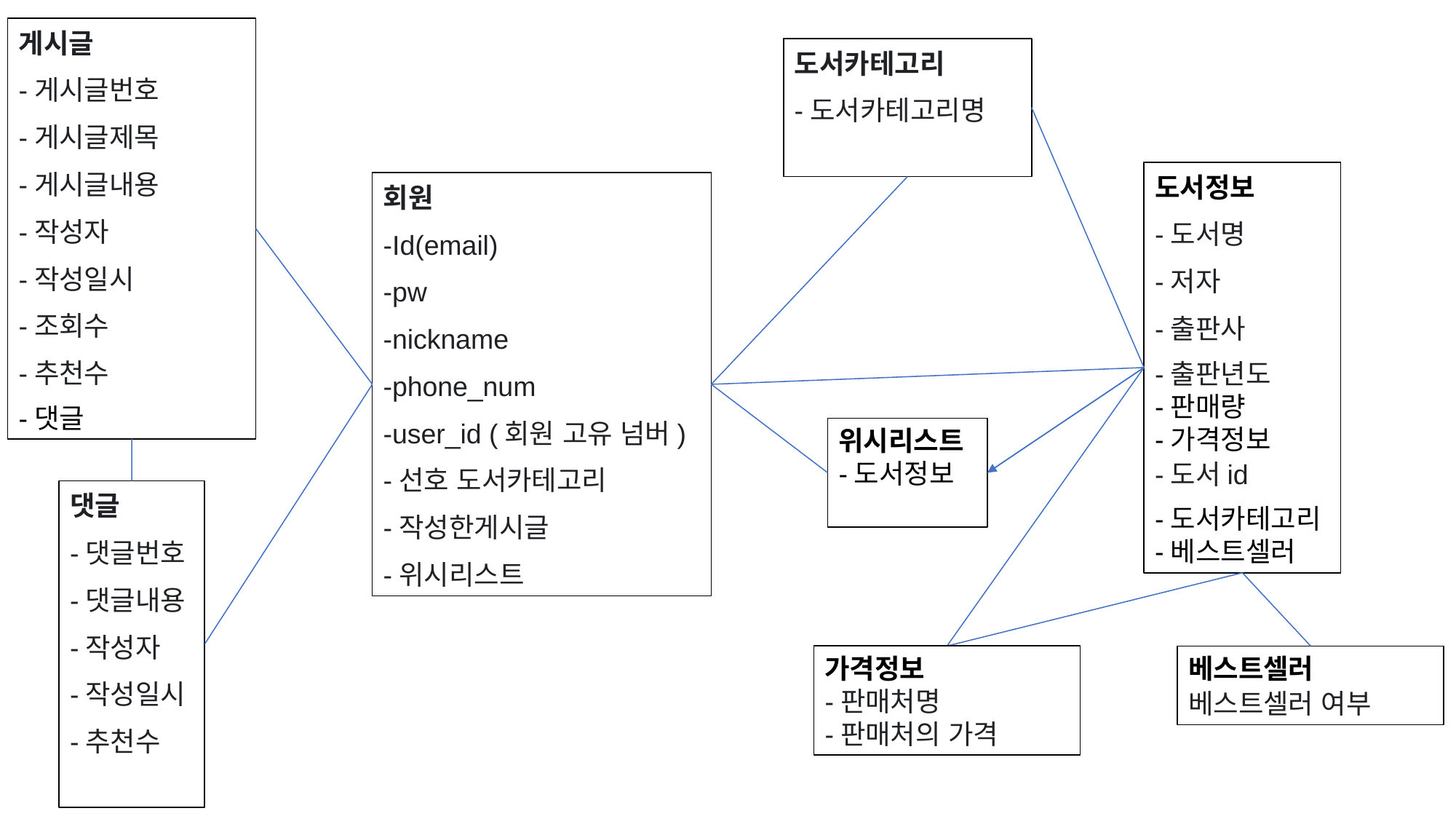

게시글
-게시글번호
-게시글제목
-게시글내용
-작성자
-작성일시
-조회수
-추천수
-댓글
도서카테고리
-도서카테고리명

도서정보
-도서명
-저자
-출판사
-출판년도
-판매량
-가격정보
-도서id
-도서카테고리
-베스트셀러
회원
-Id(email)
-pw
-nickname
-phone_num
-user_id (회원 고유 넘버)
-선호 도서카테고리
-작성한게시글
-위시리스트
위시리스트
-도서정보

댓글
-댓글번호
-댓글내용
-작성자
-작성일시
-추천수

가격정보
-판매처명
-판매처의 가격
베스트셀러
베스트셀러 여부